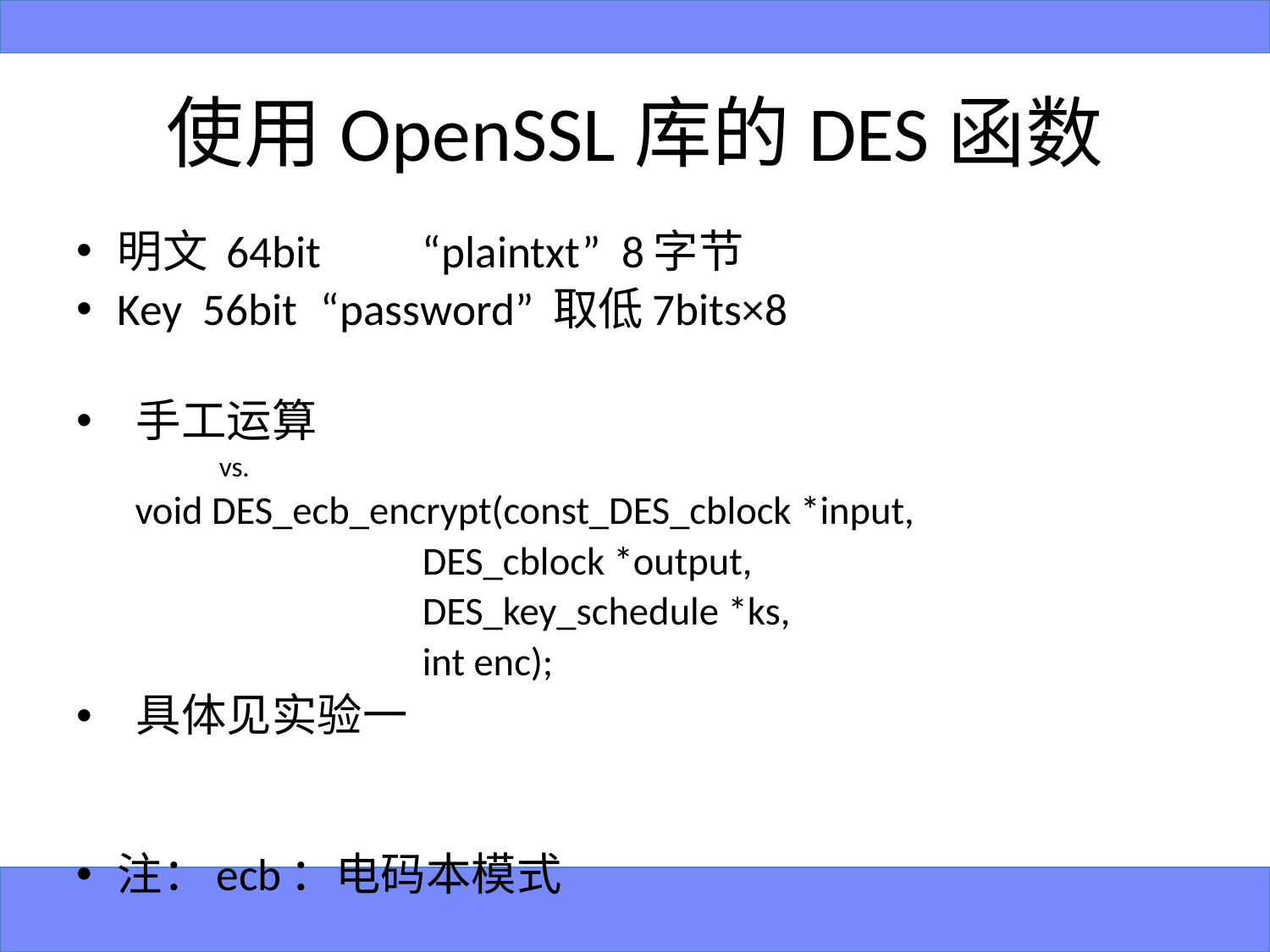

# 使用OpenSSL库的DES函数
明文 64bit	“plaintxt”  8字节
Key  56bit	“password” 取低7bits×8

 手工运算
		vs.
	  void DES_ecb_encrypt(const_DES_cblock *input,
				DES_cblock *output,
				DES_key_schedule *ks,
				int enc);
 具体见实验一

注：ecb：电码本模式